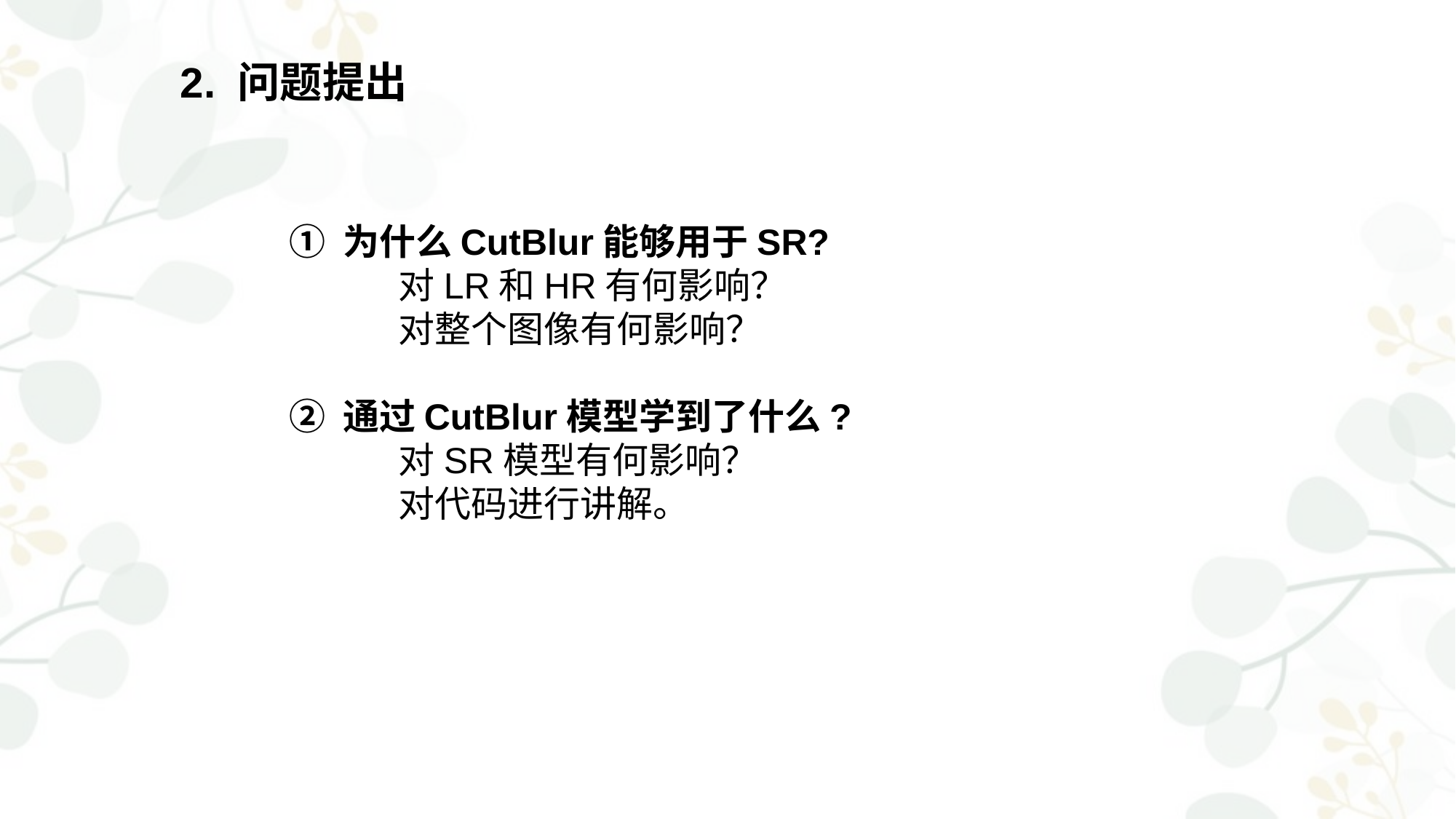

2. 问题提出
	① 为什么CutBlur能够用于SR?
		对LR和HR有何影响？
		对整个图像有何影响？

	② 通过CutBlur模型学到了什么?
		对SR模型有何影响？
		对代码进行讲解。